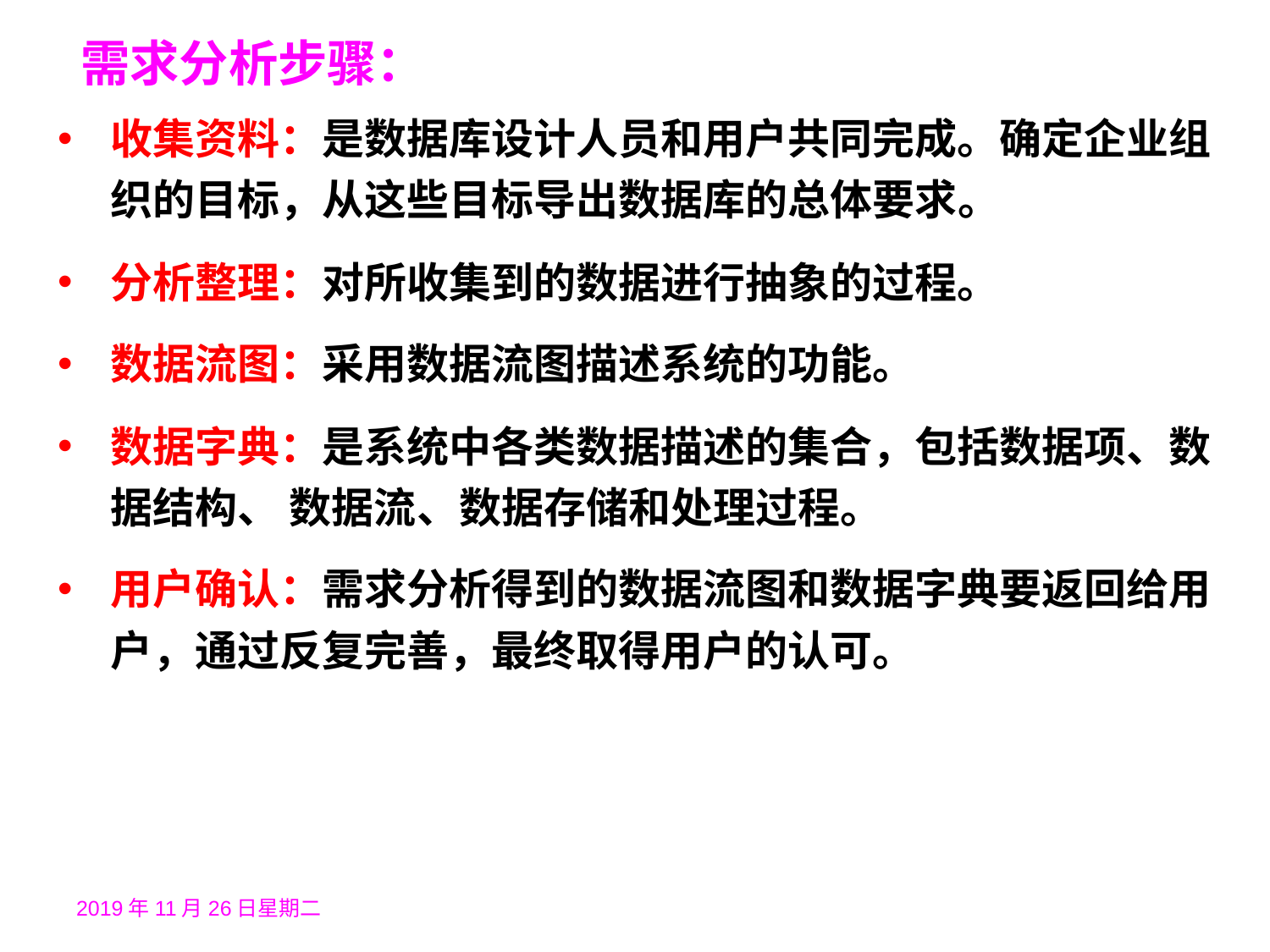

需求分析步骤：
收集资料：是数据库设计人员和用户共同完成。确定企业组织的目标，从这些目标导出数据库的总体要求。
分析整理：对所收集到的数据进行抽象的过程。
数据流图：采用数据流图描述系统的功能。
数据字典：是系统中各类数据描述的集合，包括数据项、数据结构、 数据流、数据存储和处理过程。
用户确认：需求分析得到的数据流图和数据字典要返回给用户，通过反复完善，最终取得用户的认可。

2019年11月26日星期二